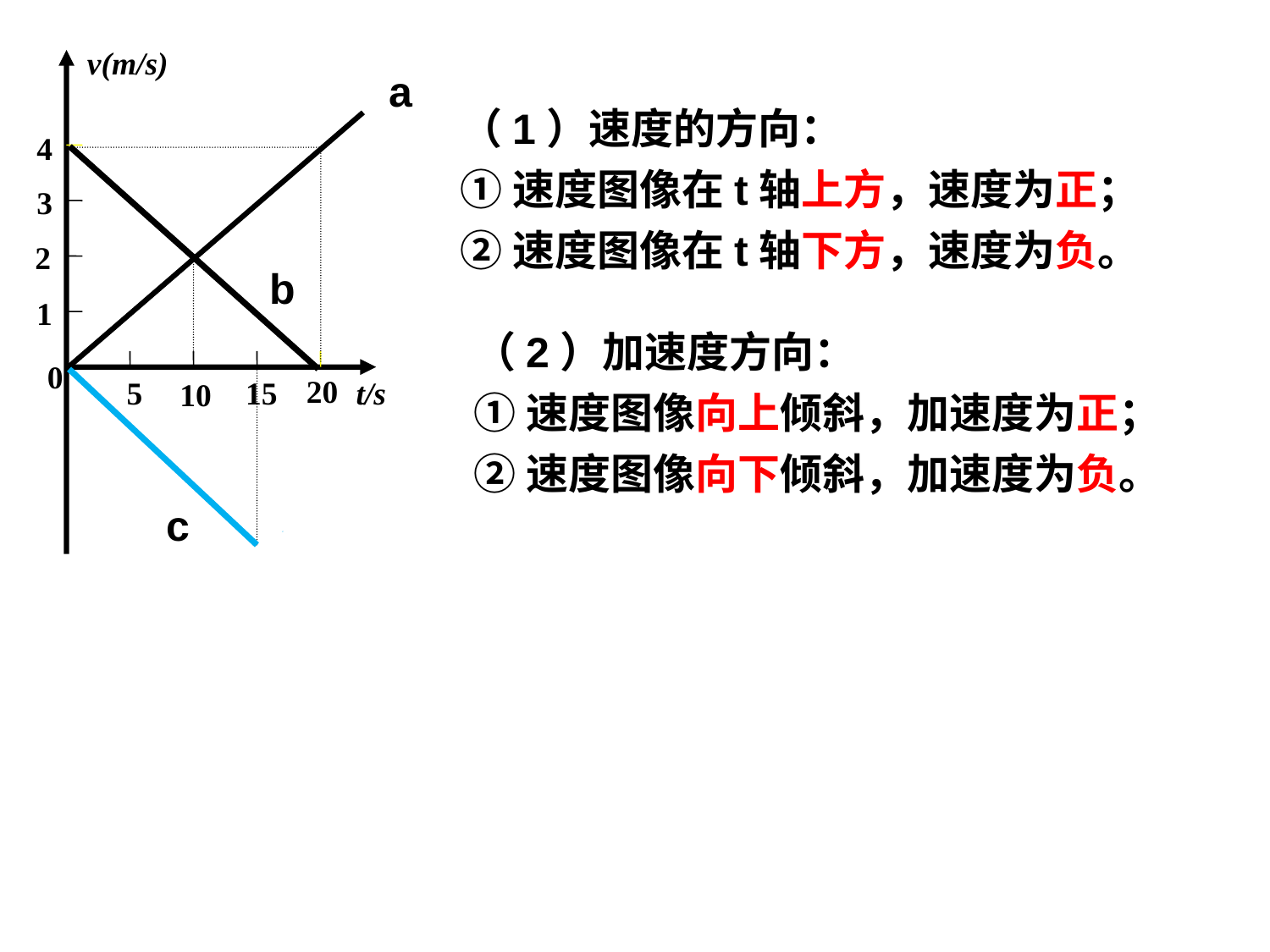

v(m/s)

4
3
2
1
0
20
5
15
10
B

t/s

C
b
a
c
（1）速度的方向：
①速度图像在t轴上方，速度为正；
②速度图像在t轴下方，速度为负。
（2）加速度方向：
①速度图像向上倾斜，加速度为正；
②速度图像向下倾斜，加速度为负。